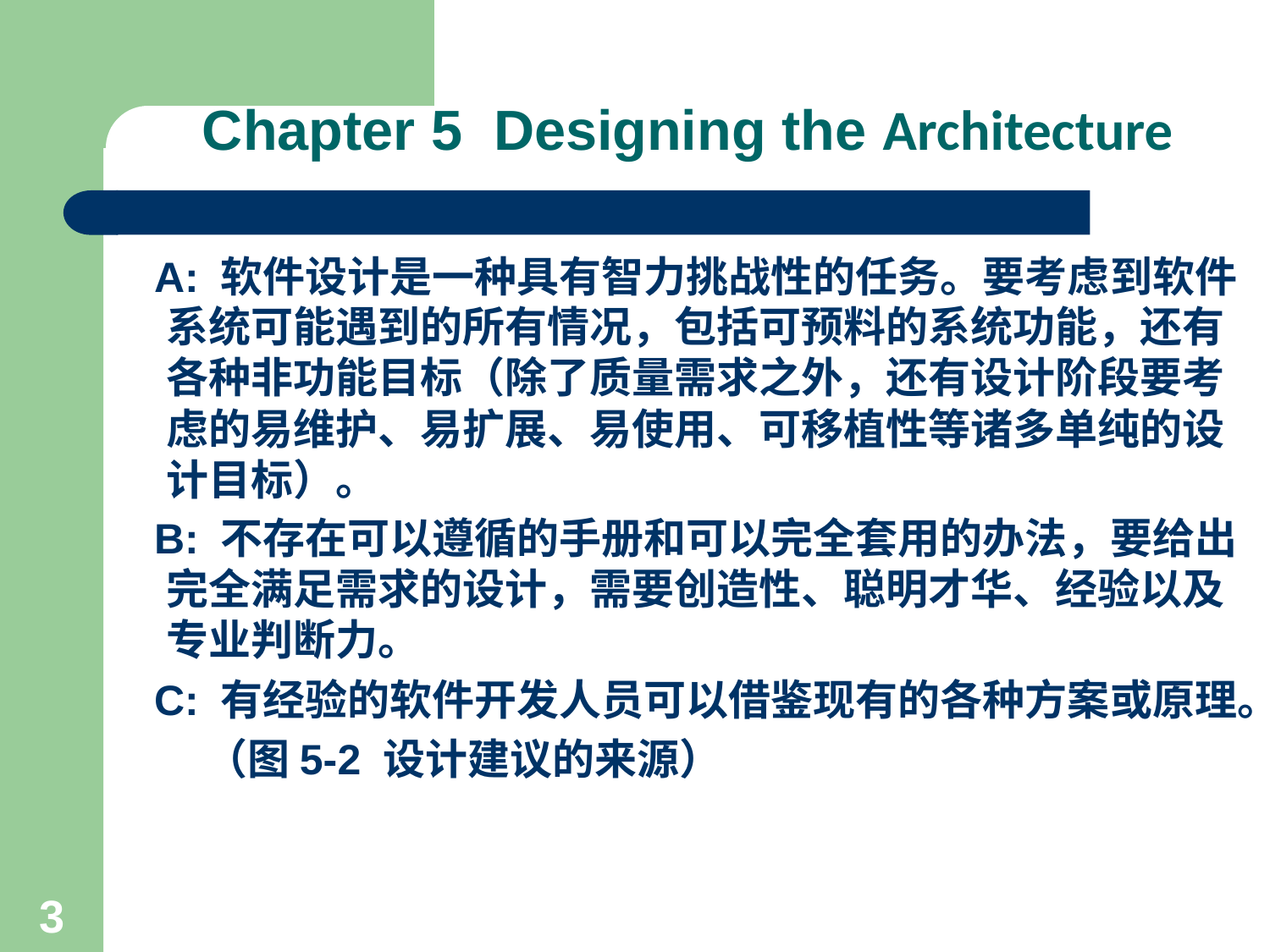

# Chapter 5  Designing the Architecture
   A: 软件设计是一种具有智力挑战性的任务。要考虑到软件系统可能遇到的所有情况，包括可预料的系统功能，还有各种非功能目标（除了质量需求之外，还有设计阶段要考虑的易维护、易扩展、易使用、可移植性等诸多单纯的设计目标）。
   B: 不存在可以遵循的手册和可以完全套用的办法，要给出完全满足需求的设计，需要创造性、聪明才华、经验以及专业判断力。
   C: 有经验的软件开发人员可以借鉴现有的各种方案或原理。
        （图5-2 设计建议的来源）
3